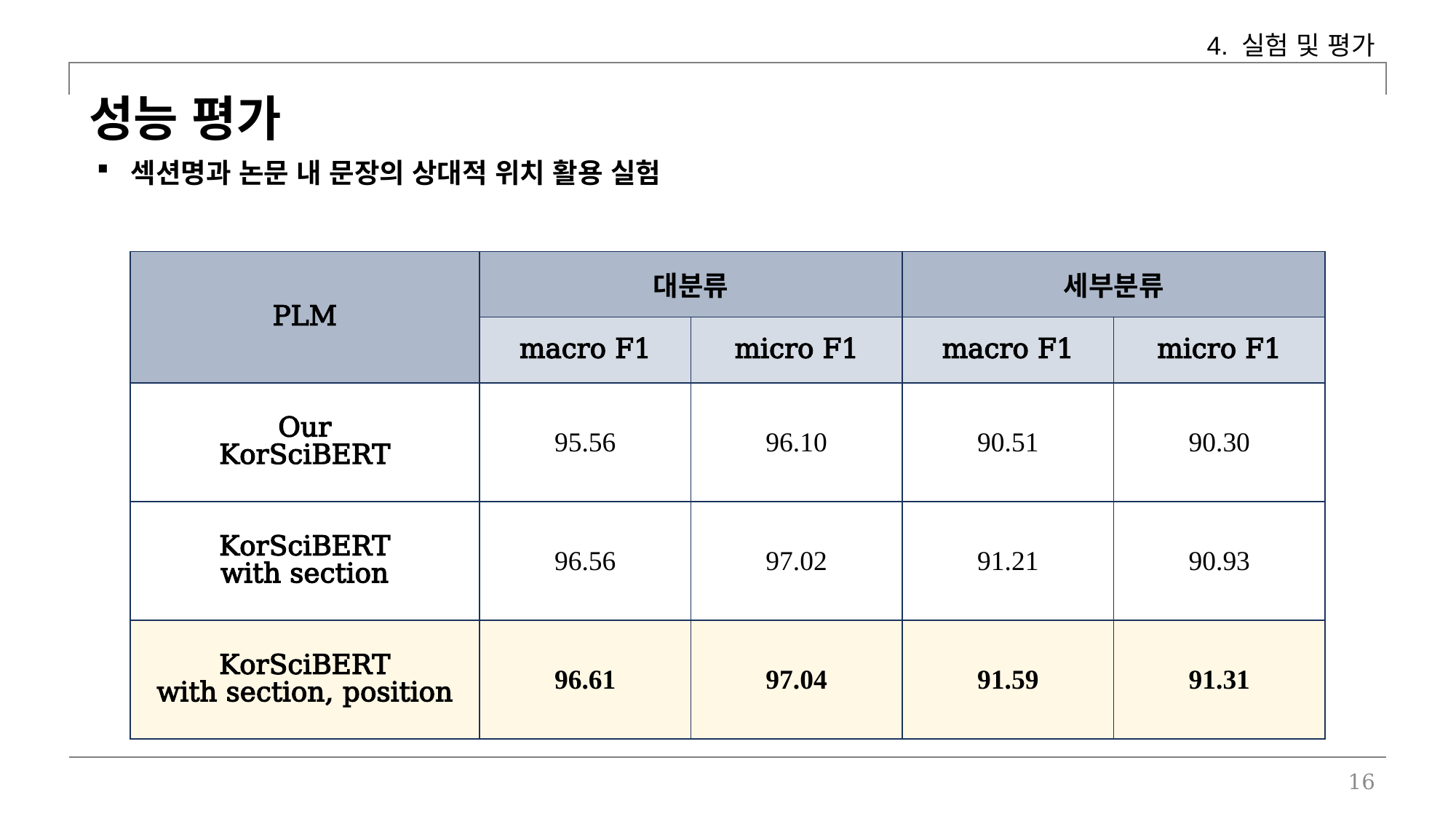

4. 실험 및 평가
성능 평가
섹션명과 논문 내 문장의 상대적 위치 활용 실험
| PLM | 대분류 |  | 세부분류 |  |
| --- | --- | --- | --- | --- |
|  | macro F1 | micro F1 | macro F1 | micro F1 |
| Our KorSciBERT | 95.56 | 96.10 | 90.51 | 90.30 |
| KorSciBERT with section | 96.56 | 97.02 | 91.21 | 90.93 |
| KorSciBERT with section, position | 96.61 | 97.04 | 91.59 | 91.31 |
16